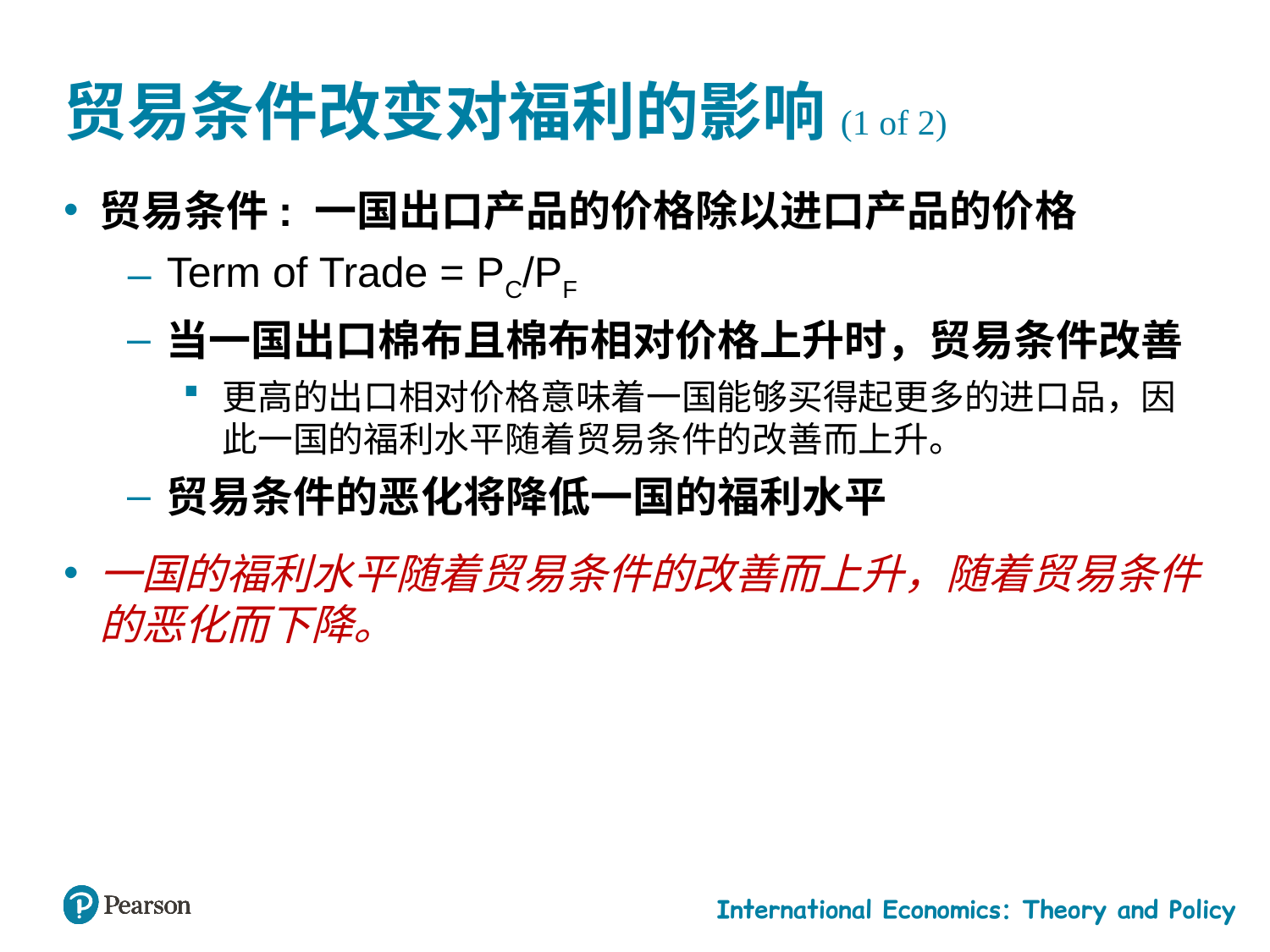

# 贸易条件改变对福利的影响(1 of 2)
贸易条件: 一国出口产品的价格除以进口产品的价格
Term of Trade = PC/PF
当一国出口棉布且棉布相对价格上升时，贸易条件改善
更高的出口相对价格意味着一国能够买得起更多的进口品，因此一国的福利水平随着贸易条件的改善而上升。
贸易条件的恶化将降低一国的福利水平
一国的福利水平随着贸易条件的改善而上升，随着贸易条件的恶化而下降。